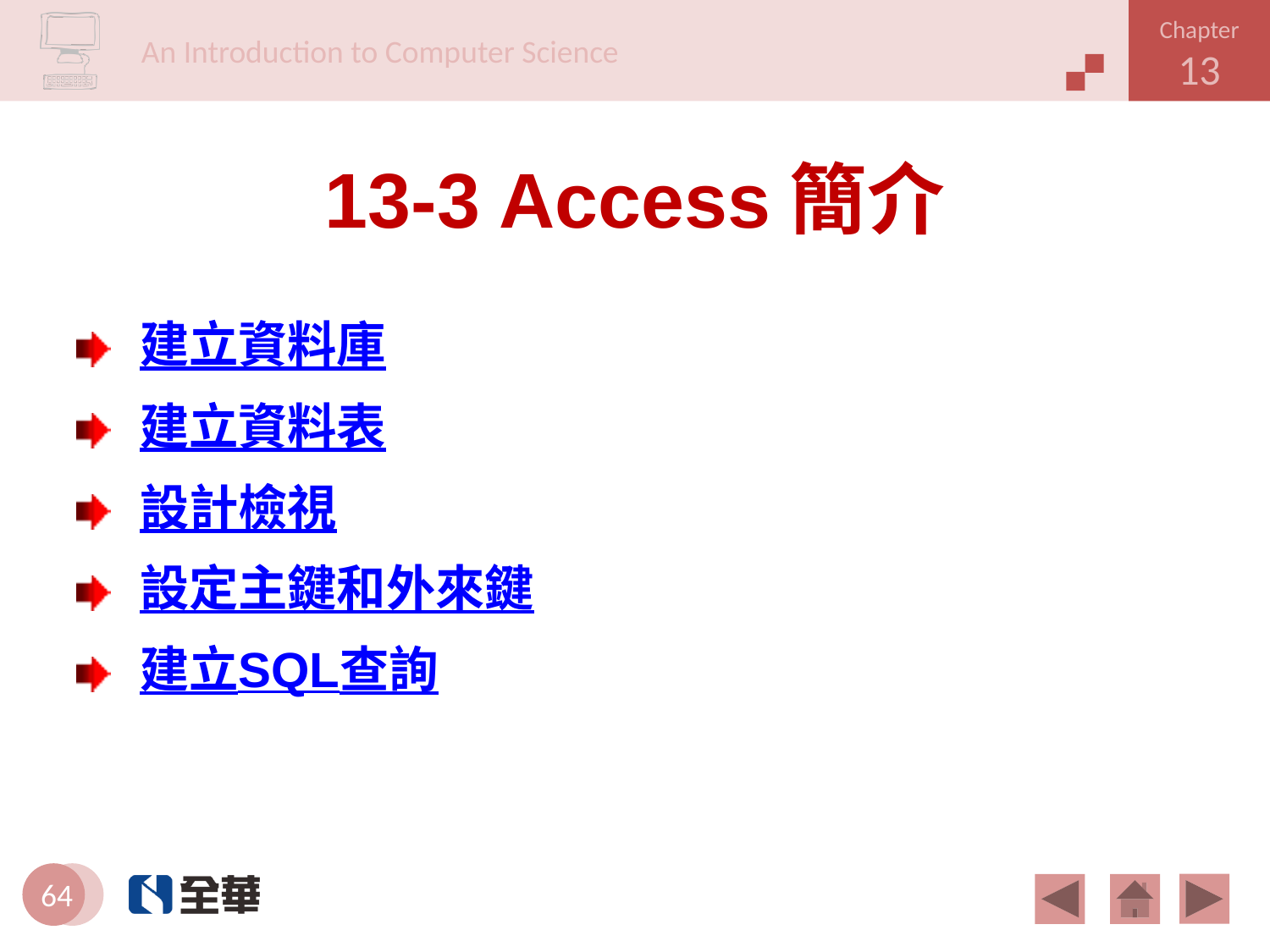

# 13-3 Access簡介
建立資料庫
建立資料表
設計檢視
設定主鍵和外來鍵
建立SQL查詢